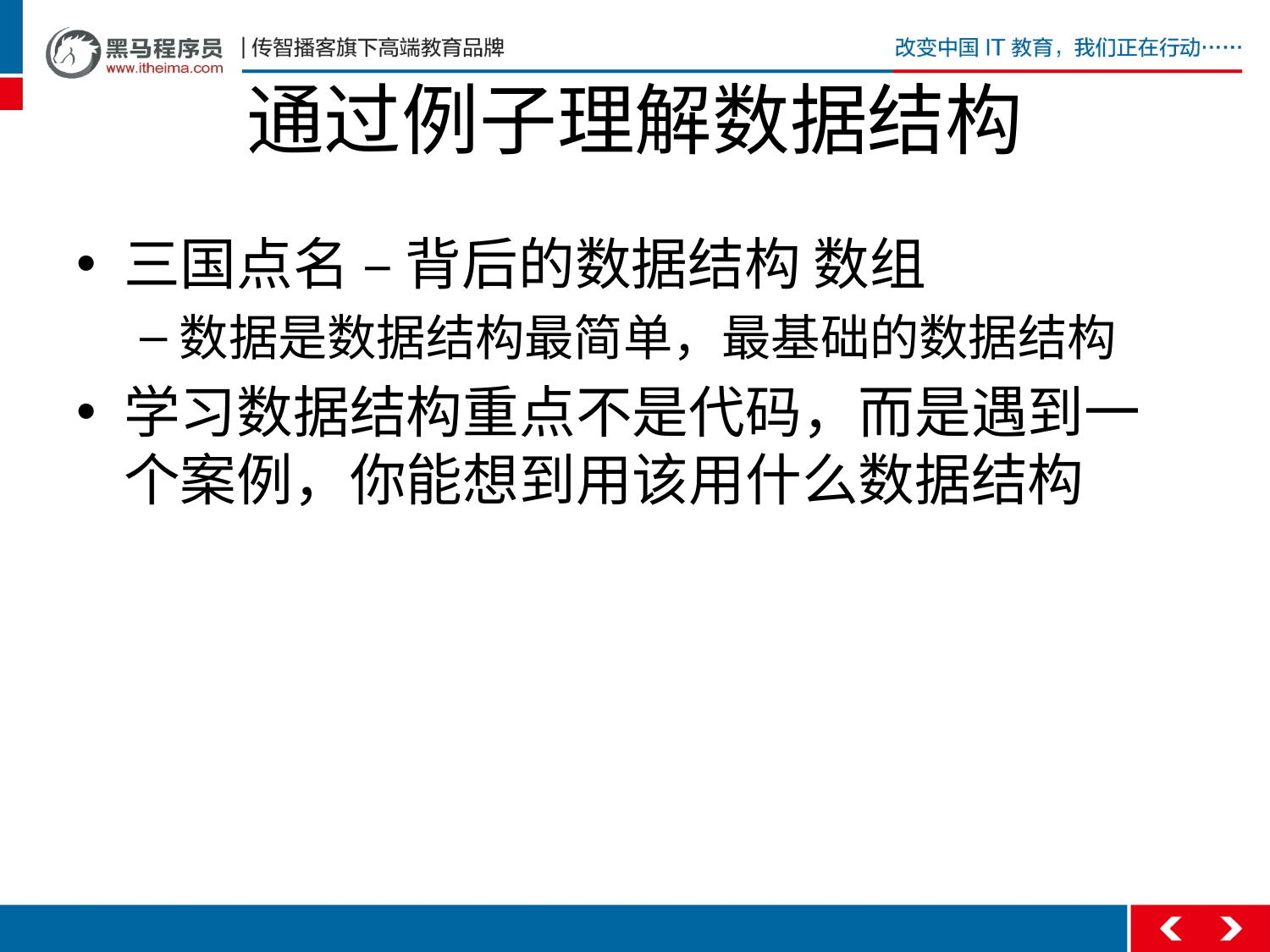

# 通过例子理解数据结构
三国点名 – 背后的数据结构 数组
数据是数据结构最简单，最基础的数据结构
学习数据结构重点不是代码，而是遇到一个案例，你能想到用该用什么数据结构